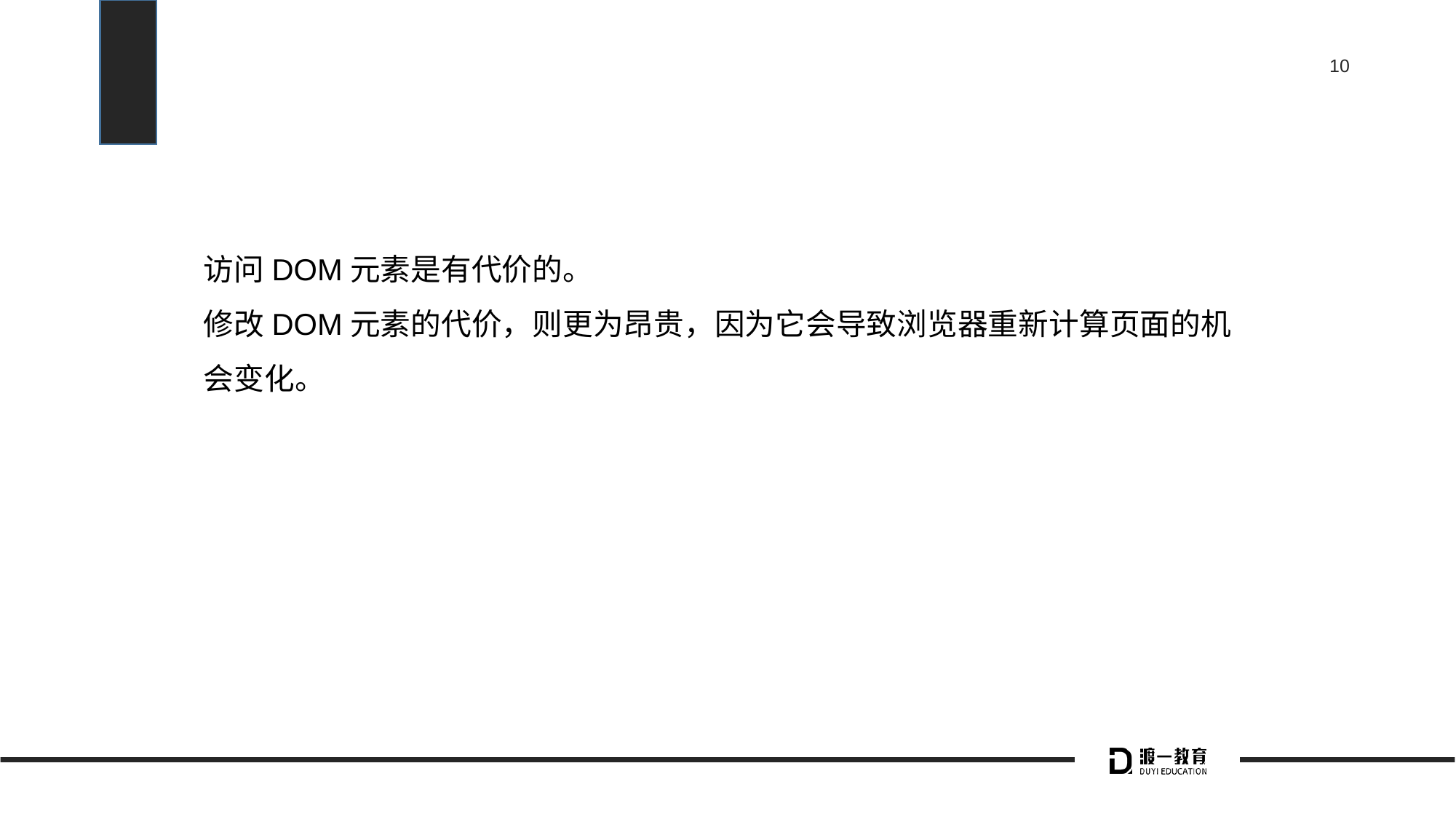

访问DOM元素是有代价的。
修改DOM元素的代价，则更为昂贵，因为它会导致浏览器重新计算页面的机会变化。